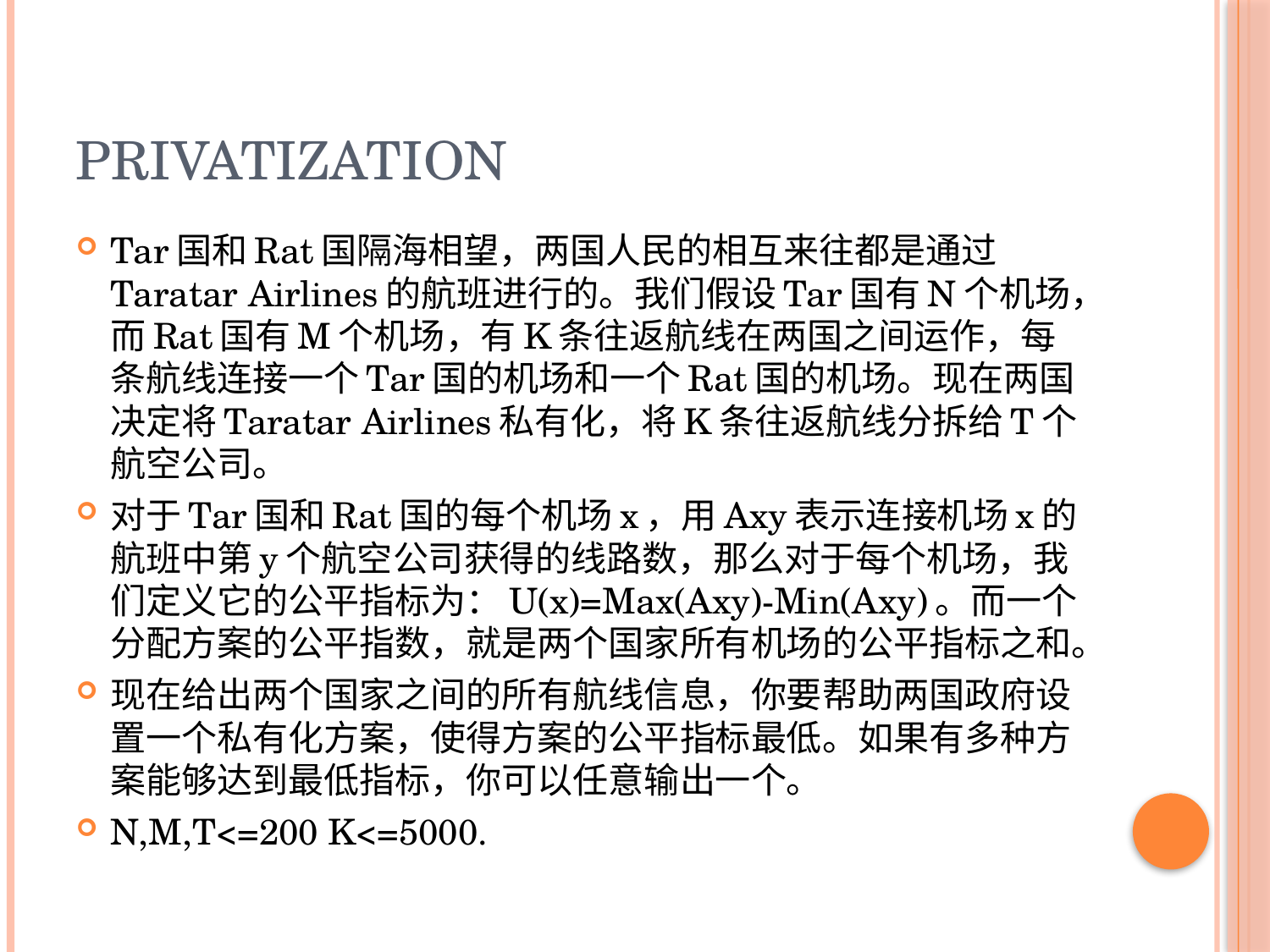

# Privatization
Tar国和Rat国隔海相望，两国人民的相互来往都是通过Taratar Airlines的航班进行的。我们假设Tar国有N个机场，而Rat国有M个机场，有K条往返航线在两国之间运作，每条航线连接一个Tar国的机场和一个Rat国的机场。现在两国决定将Taratar Airlines私有化，将K条往返航线分拆给T个航空公司。
对于Tar国和Rat国的每个机场x，用Axy表示连接机场x的航班中第y个航空公司获得的线路数，那么对于每个机场，我们定义它的公平指标为：U(x)=Max(Axy)-Min(Axy)。而一个分配方案的公平指数，就是两个国家所有机场的公平指标之和。
现在给出两个国家之间的所有航线信息，你要帮助两国政府设置一个私有化方案，使得方案的公平指标最低。如果有多种方案能够达到最低指标，你可以任意输出一个。
N,M,T<=200 K<=5000.